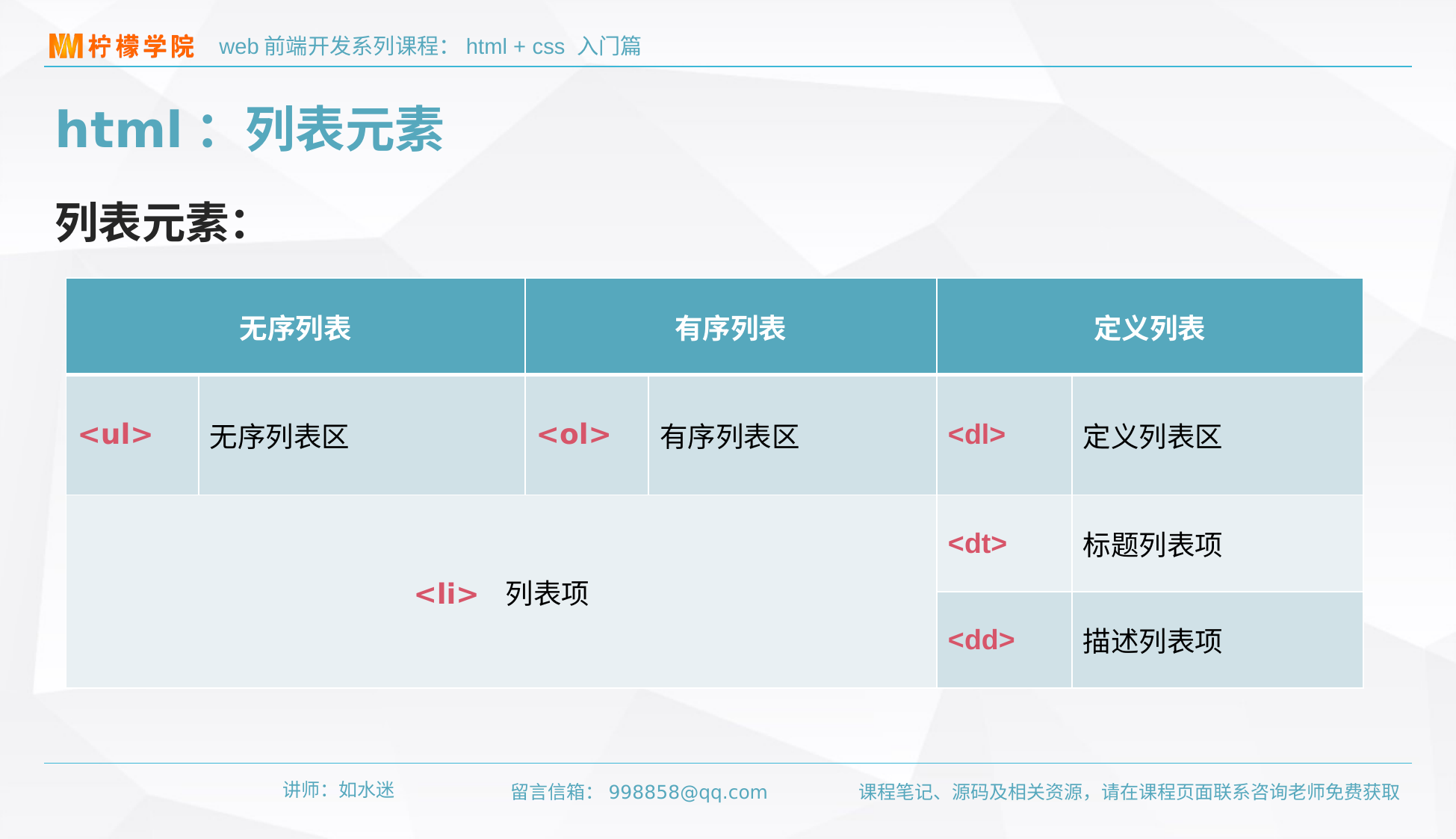

html：列表元素
列表元素：
| 无序列表 |  | 有序列表 |  | 定义列表 |  |
| --- | --- | --- | --- | --- | --- |
| <ul> | 无序列表区 | <ol> | 有序列表区 | <dl> | 定义列表区 |
| <li> 列表项 |  |  |  | <dt> | 标题列表项 |
|  |  |  |  | <dd> | 描述列表项 |